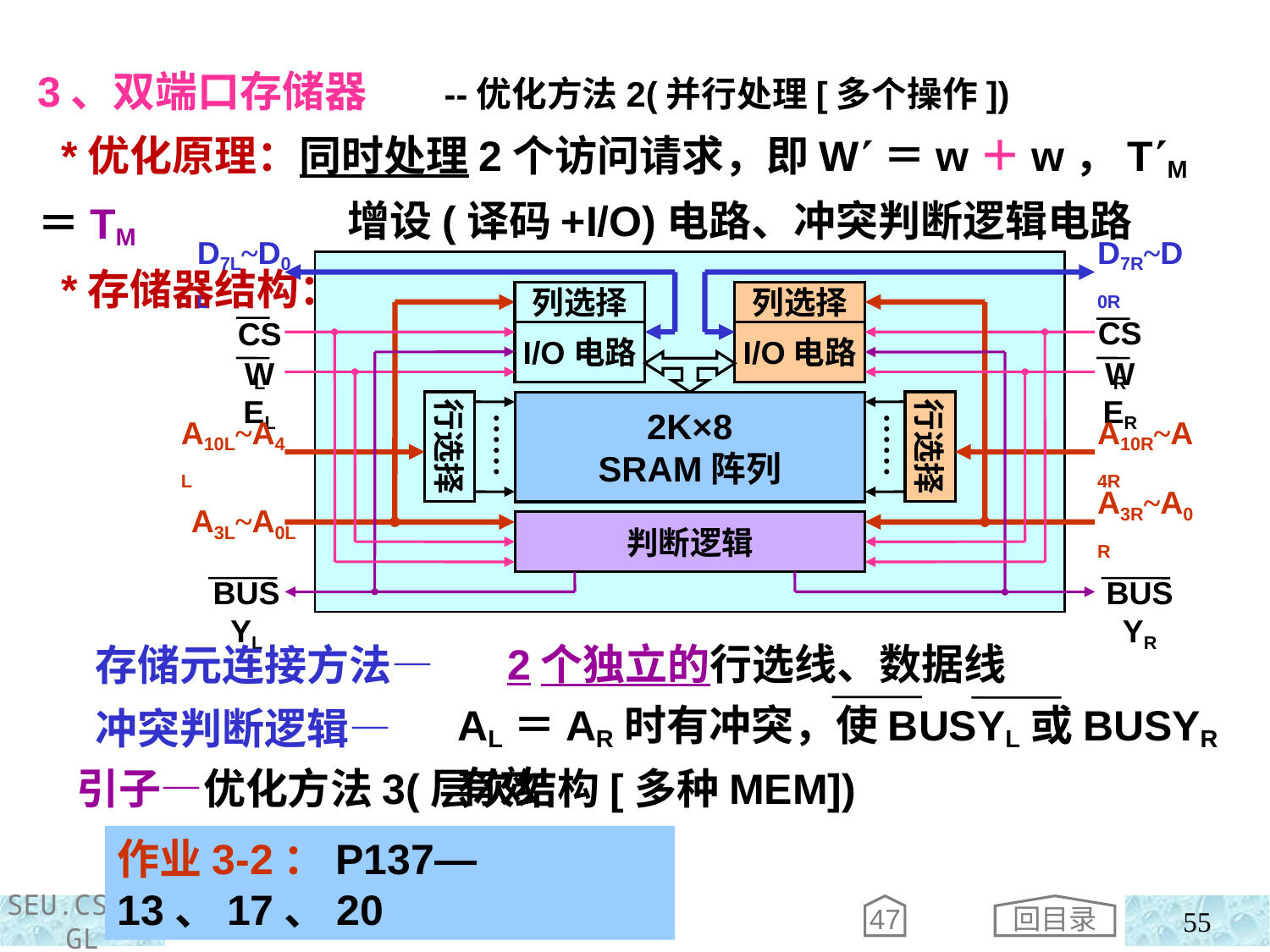

3、双端口存储器       --优化方法2(并行处理[多个操作])
  *优化原理：同时处理2个访问请求，即W′＝w＋w，T′M＝TM
  *存储器结构：
增设(译码+I/O)电路、冲突判断逻辑电路
D7L~D0L

D7R~D0R

列选择
列选择

CSR

CSL

I/O电路
I/O电路

WEL

WER

行选择
行选择
2K×8
SRAM阵列

……
……
A10L~A4L
A10R~A4R

A3L~A0L
A3R~A0R
判断逻辑

BUSYL

BUSYR

     存储元连接方法—
     冲突判断逻辑—
2个独立的行选线、数据线
AL＝AR时有冲突，使BUSYL或BUSYR有效

   引子—优化方法3(层次结构[多种MEM])
作业3-2：P137—13、17、20
回目录
47
55